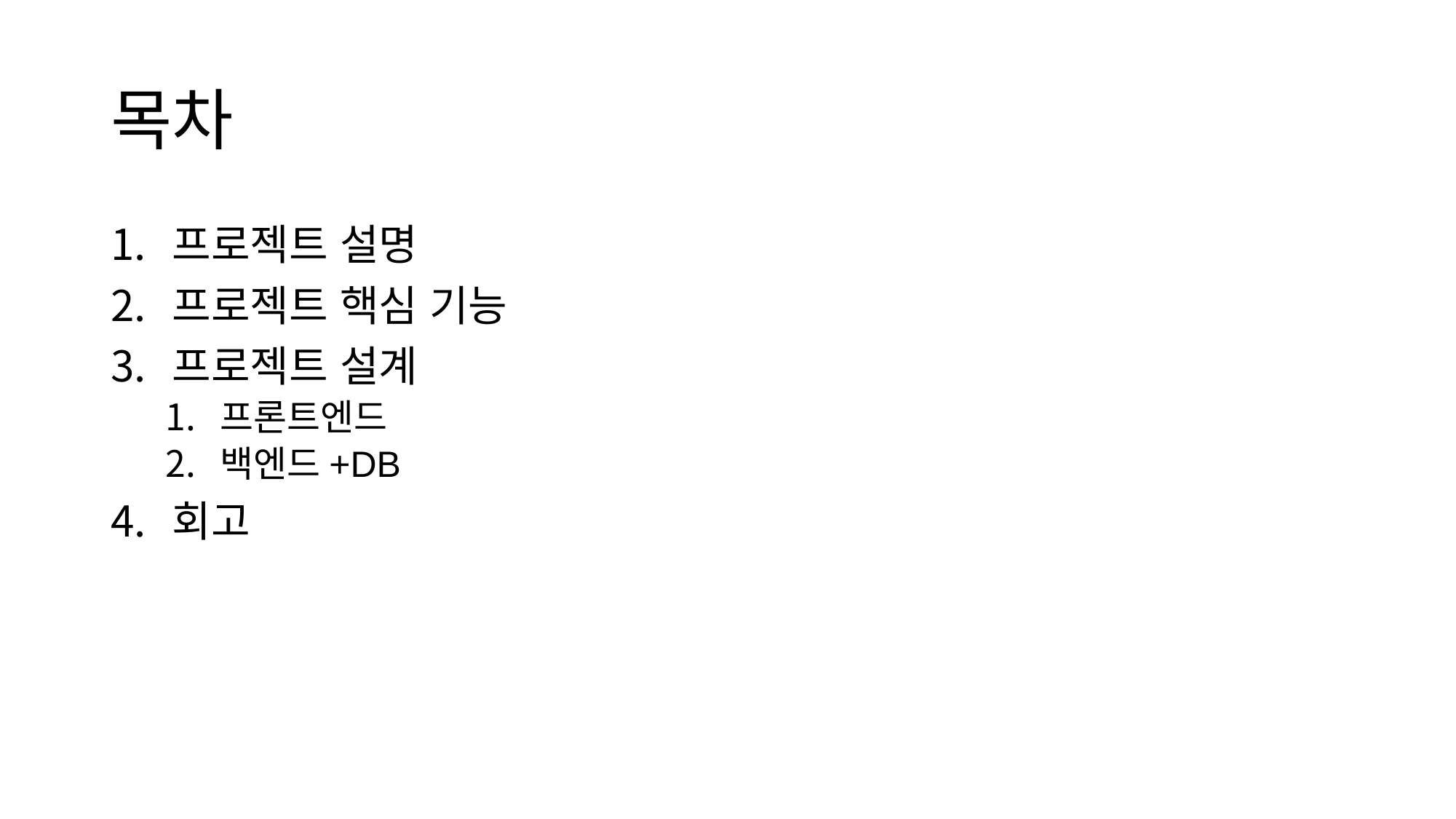

# 목차
프로젝트 설명
프로젝트 핵심 기능
프로젝트 설계
프론트엔드
백엔드+DB
회고